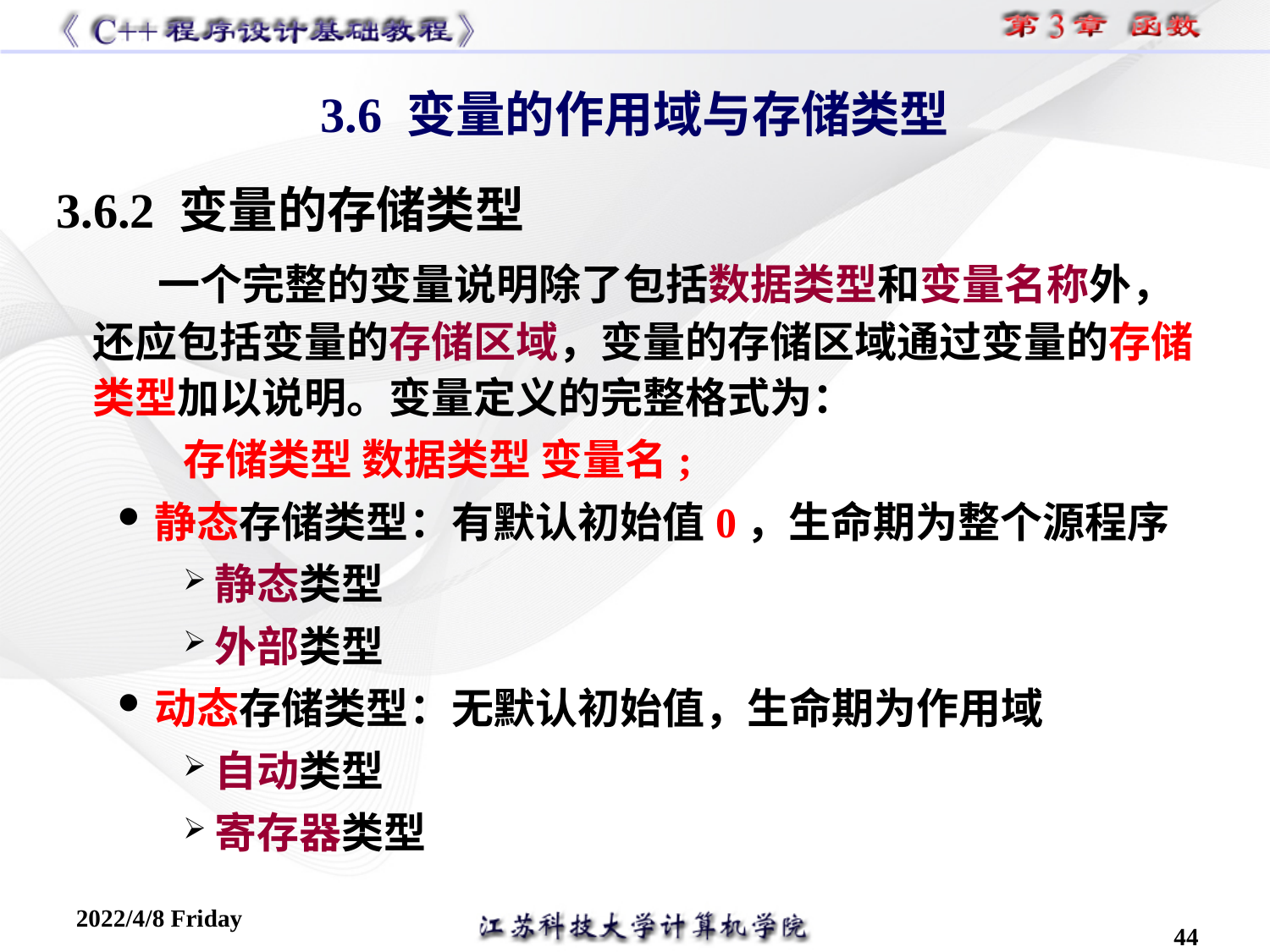

3.6 变量的作用域与存储类型
3.6.2 变量的存储类型
        一个完整的变量说明除了包括数据类型和变量名称外，还应包括变量的存储区域，变量的存储区域通过变量的存储类型加以说明。变量定义的完整格式为：
存储类型 数据类型 变量名;
静态存储类型：有默认初始值0，生命期为整个源程序
静态类型
外部类型
动态存储类型：无默认初始值，生命期为作用域
自动类型
寄存器类型